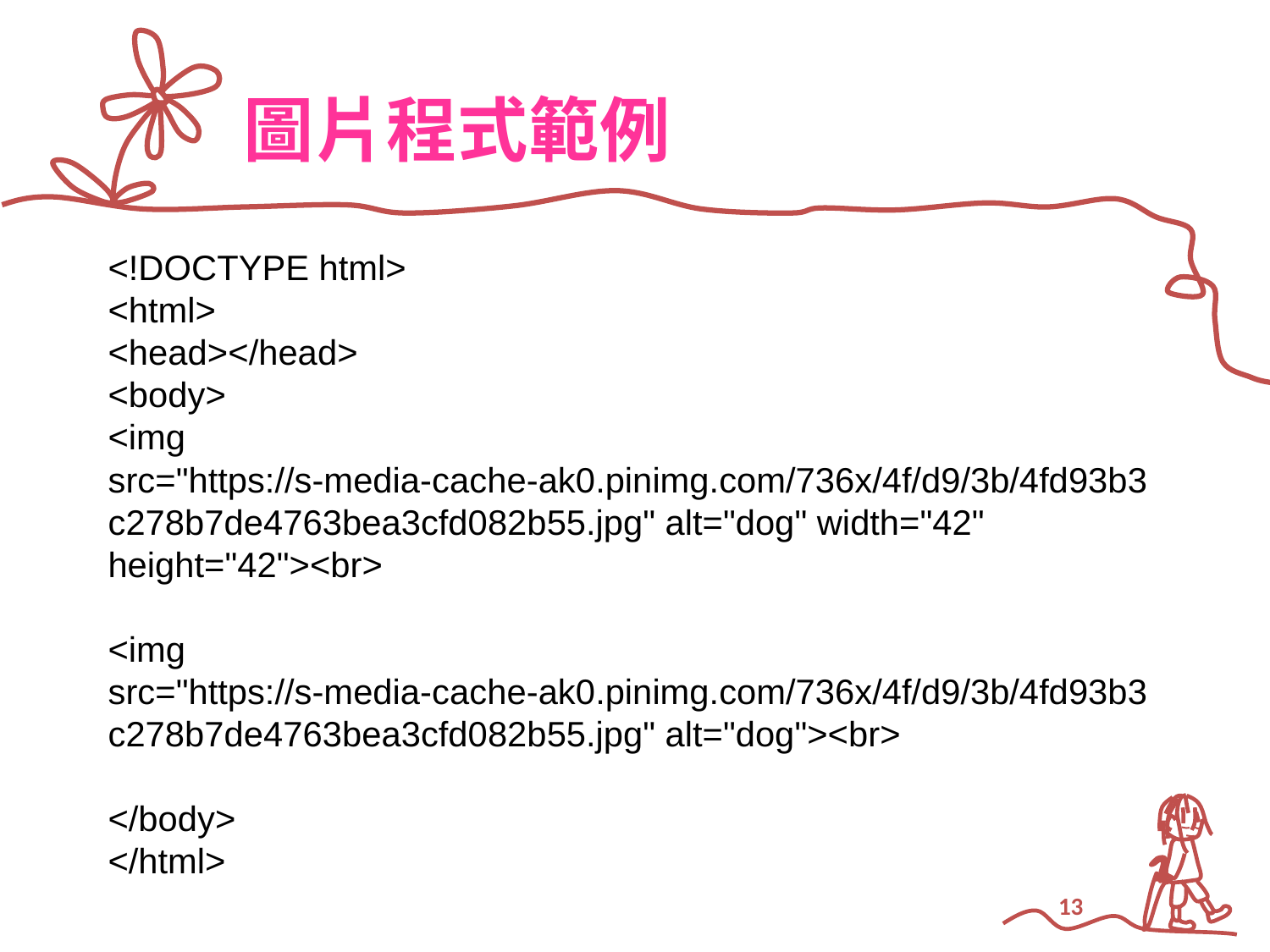

# 圖片程式範例
<!DOCTYPE html>
<html>
<head></head>
<body>
<img src="https://s-media-cache-ak0.pinimg.com/736x/4f/d9/3b/4fd93b3c278b7de4763bea3cfd082b55.jpg" alt="dog" width="42"  height="42"><br>

<img src="https://s-media-cache-ak0.pinimg.com/736x/4f/d9/3b/4fd93b3c278b7de4763bea3cfd082b55.jpg" alt="dog"><br>

</body>
</html>
13